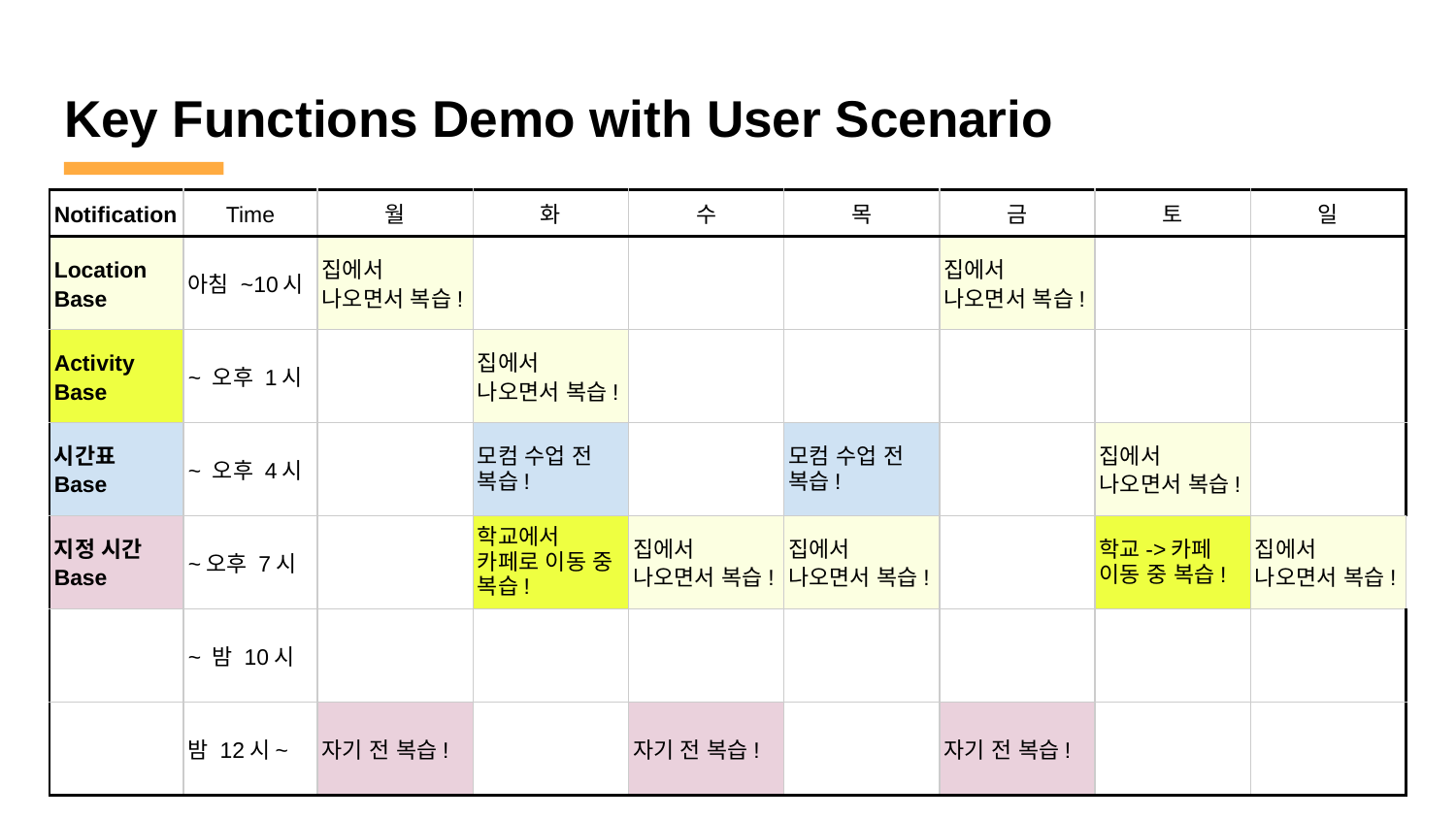

# Key Functions Demo with User Scenario

| Notification | Time | 월 | 화 | 수 | 목 | 금 | 토 | 일 |
| --- | --- | --- | --- | --- | --- | --- | --- | --- |
| Location Base | 아침 ~10시 | 집에서 나오면서 복습! |  |  |  | 집에서 나오면서 복습! |  |  |
| Activity Base | ~ 오후 1시 |  | 집에서 나오면서 복습! |  |  |  |  |  |
| 시간표 Base | ~ 오후 4시 |  | 모컴 수업 전 복습! |  | 모컴 수업 전 복습! |  | 집에서 나오면서 복습! |  |
| 지정 시간 Base | ~오후 7시 |  | 학교에서 카페로 이동 중 복습! | 집에서 나오면서 복습! | 집에서 나오면서 복습! |  | 학교->카페 이동 중 복습! | 집에서 나오면서 복습! |
|  | ~ 밤 10시 |  |  |  |  |  |  |  |
|  | 밤 12시~ | 자기 전 복습! |  | 자기 전 복습! |  | 자기 전 복습! |  |  |